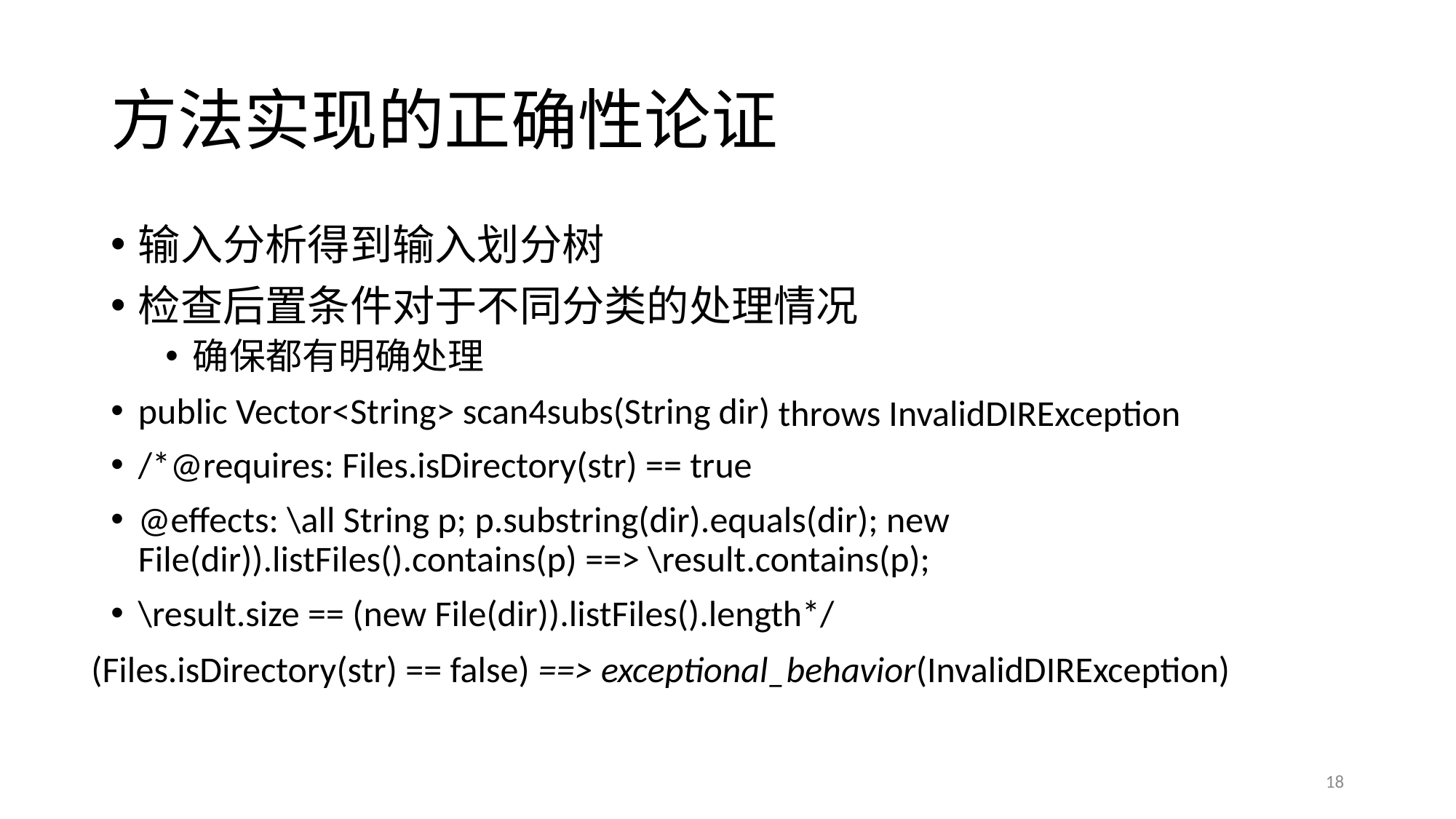

# 方法实现的正确性论证
输入分析得到输入划分树
检查后置条件对于不同分类的处理情况
确保都有明确处理
public Vector<String> scan4subs(String dir)
/*@requires: Files.isDirectory(str) == true
@effects: \all String p; p.substring(dir).equals(dir); new File(dir)).listFiles().contains(p) ==> \result.contains(p);
\result.size == (new File(dir)).listFiles().length*/
throws InvalidDIRException
(Files.isDirectory(str) == false) ==> exceptional_behavior(InvalidDIRException)
18